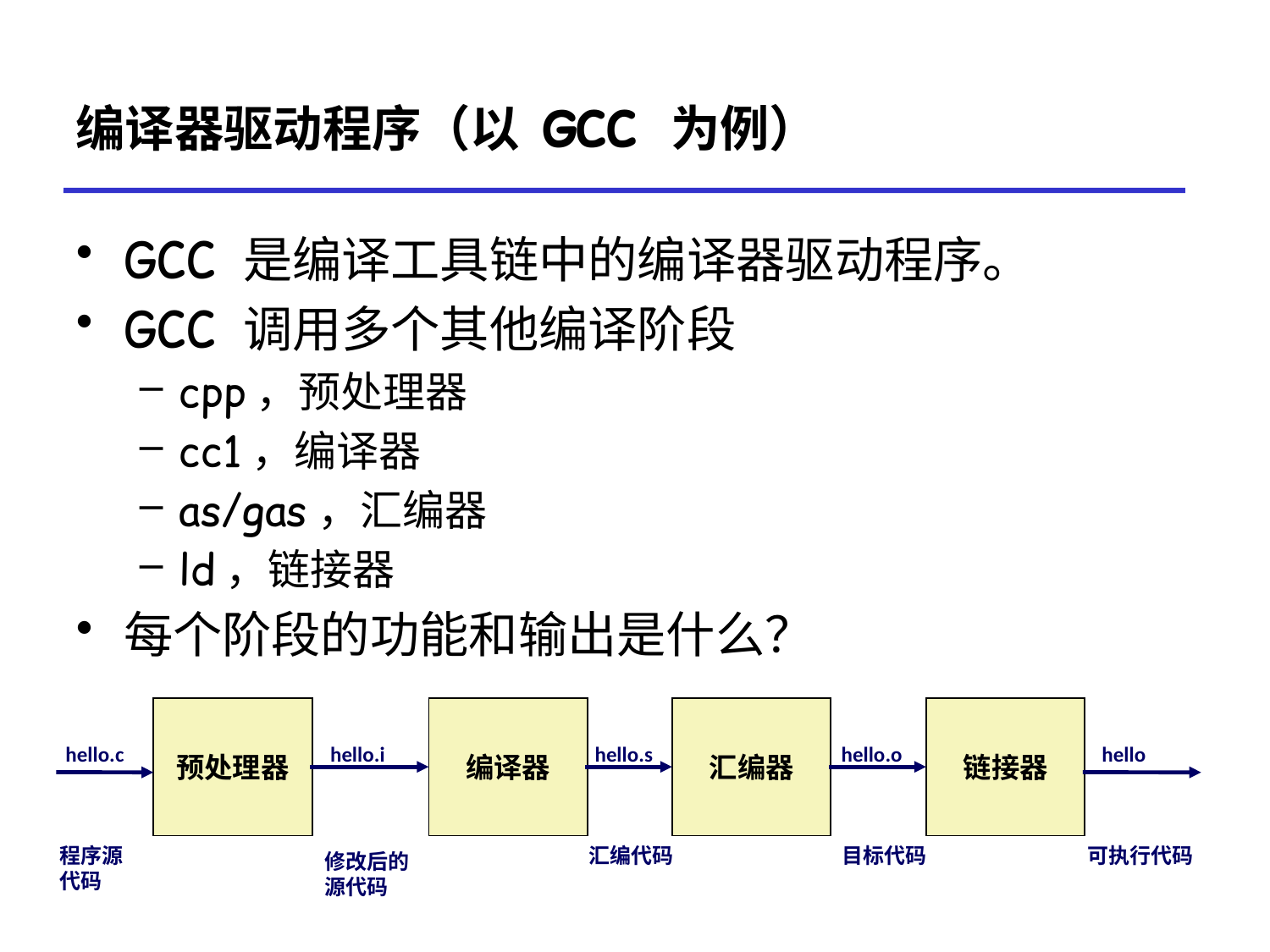

# 编译器驱动程序（以 GCC 为例）
GCC 是编译工具链中的编译器驱动程序。
GCC 调用多个其他编译阶段
cpp，预处理器
cc1，编译器
as/gas，汇编器
ld，链接器
每个阶段的功能和输出是什么？
预处理器
编译器
汇编器
链接器
hello.c
hello.i
hello.s
hello.o
hello

程序源代码
汇编代码
目标代码
可执行代码
修改后的源代码